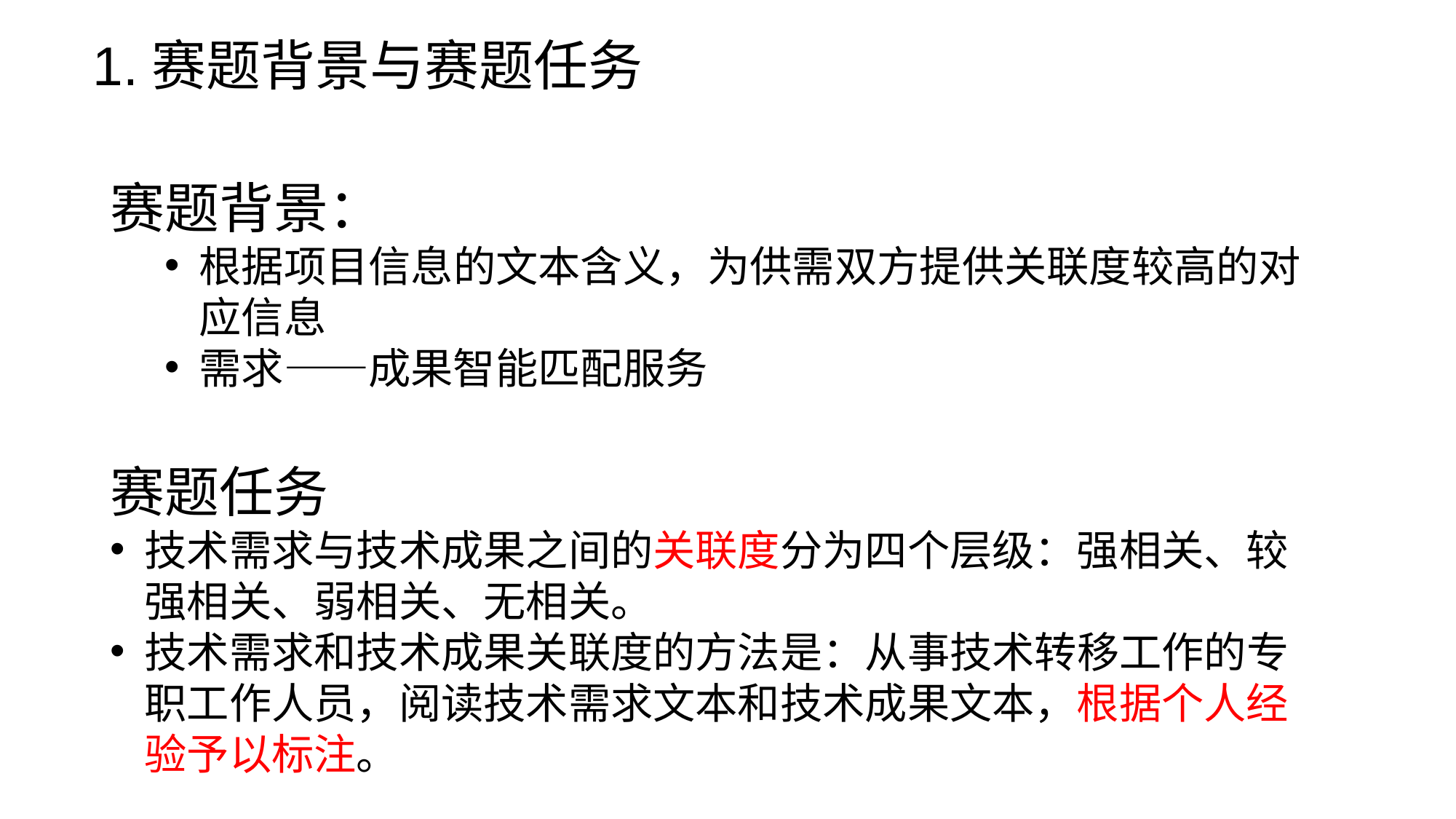

1.赛题背景与赛题任务
赛题背景：
根据项目信息的文本含义，为供需双方提供关联度较高的对应信息
需求——成果智能匹配服务

赛题任务
技术需求与技术成果之间的关联度分为四个层级：强相关、较强相关、弱相关、无相关。
技术需求和技术成果关联度的方法是：从事技术转移工作的专职工作人员，阅读技术需求文本和技术成果文本，根据个人经验予以标注。